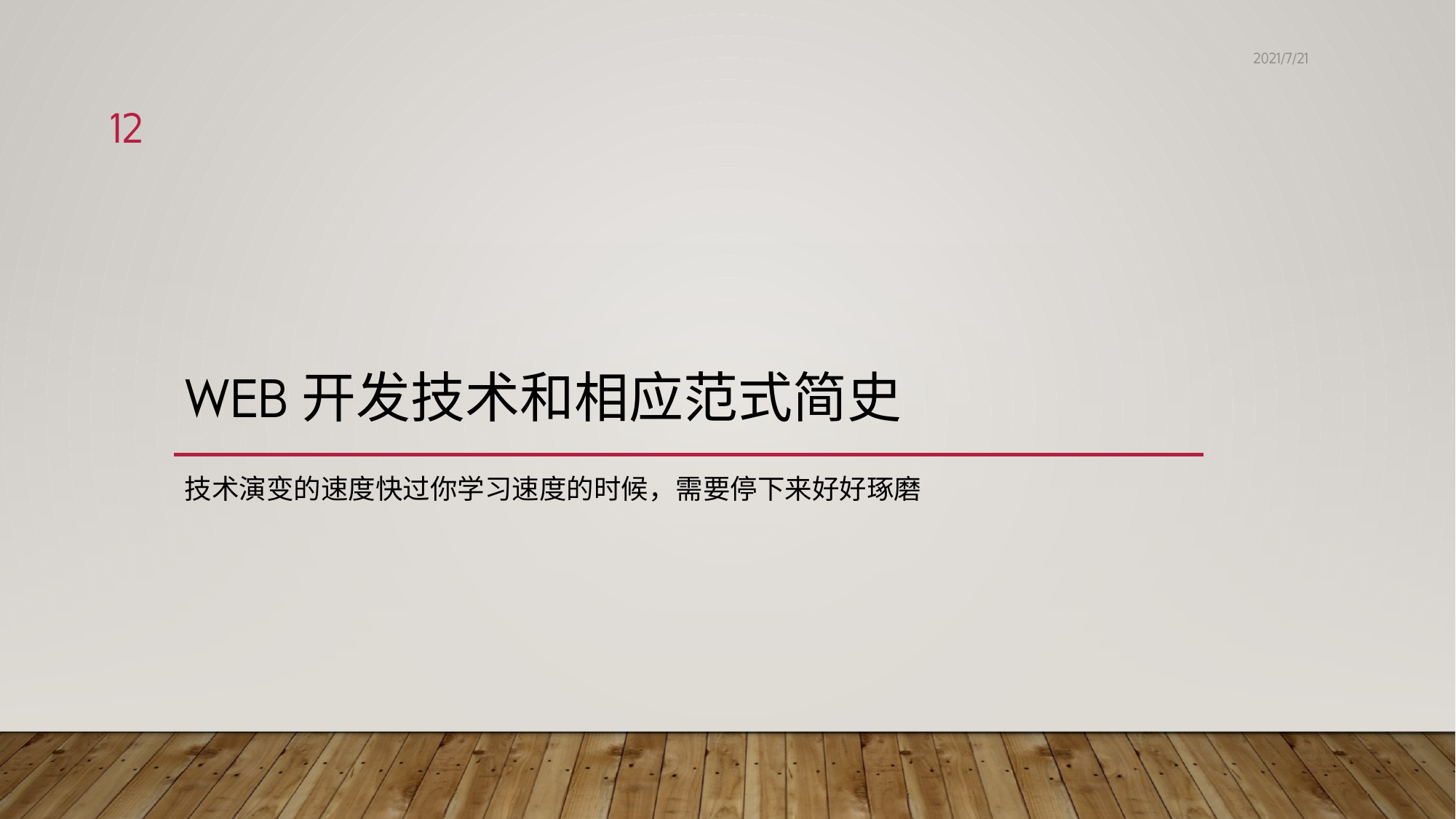

2021/7/21
12
# Web开发技术和相应范式简史
技术演变的速度快过你学习速度的时候，需要停下来好好琢磨